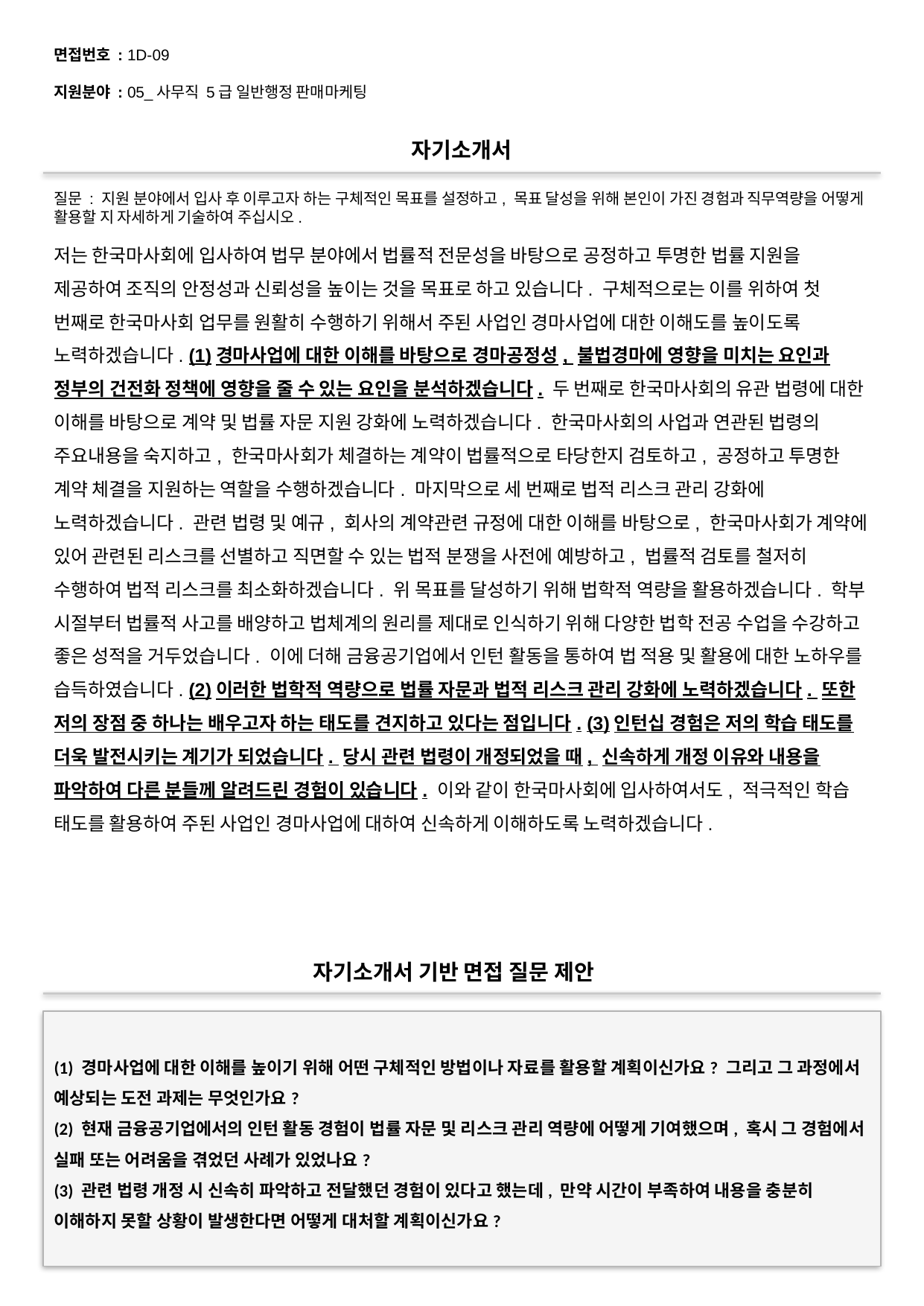

면접번호 : 1D-09

지원분야 : 05_사무직 5급 일반행정 판매마케팅
#

자기소개서

질문 : 지원 분야에서 입사 후 이루고자 하는 구체적인 목표를 설정하고, 목표 달성을 위해 본인이 가진 경험과 직무역량을 어떻게 활용할 지 자세하게 기술하여 주십시오.

저는 한국마사회에 입사하여 법무 분야에서 법률적 전문성을 바탕으로 공정하고 투명한 법률 지원을 제공하여 조직의 안정성과 신뢰성을 높이는 것을 목표로 하고 있습니다. 구체적으로는 이를 위하여 첫 번째로 한국마사회 업무를 원활히 수행하기 위해서 주된 사업인 경마사업에 대한 이해도를 높이도록 노력하겠습니다. (1)경마사업에 대한 이해를 바탕으로 경마공정성, 불법경마에 영향을 미치는 요인과 정부의 건전화 정책에 영향을 줄 수 있는 요인을 분석하겠습니다. 두 번째로 한국마사회의 유관 법령에 대한 이해를 바탕으로 계약 및 법률 자문 지원 강화에 노력하겠습니다. 한국마사회의 사업과 연관된 법령의 주요내용을 숙지하고, 한국마사회가 체결하는 계약이 법률적으로 타당한지 검토하고, 공정하고 투명한 계약 체결을 지원하는 역할을 수행하겠습니다. 마지막으로 세 번째로 법적 리스크 관리 강화에 노력하겠습니다. 관련 법령 및 예규, 회사의 계약관련 규정에 대한 이해를 바탕으로, 한국마사회가 계약에 있어 관련된 리스크를 선별하고 직면할 수 있는 법적 분쟁을 사전에 예방하고, 법률적 검토를 철저히 수행하여 법적 리스크를 최소화하겠습니다. 위 목표를 달성하기 위해 법학적 역량을 활용하겠습니다. 학부 시절부터 법률적 사고를 배양하고 법체계의 원리를 제대로 인식하기 위해 다양한 법학 전공 수업을 수강하고 좋은 성적을 거두었습니다. 이에 더해 금융공기업에서 인턴 활동을 통하여 법 적용 및 활용에 대한 노하우를 습득하였습니다. (2)이러한 법학적 역량으로 법률 자문과 법적 리스크 관리 강화에 노력하겠습니다. 또한 저의 장점 중 하나는 배우고자 하는 태도를 견지하고 있다는 점입니다. (3)인턴십 경험은 저의 학습 태도를 더욱 발전시키는 계기가 되었습니다. 당시 관련 법령이 개정되었을 때, 신속하게 개정 이유와 내용을 파악하여 다른 분들께 알려드린 경험이 있습니다. 이와 같이 한국마사회에 입사하여서도, 적극적인 학습 태도를 활용하여 주된 사업인 경마사업에 대하여 신속하게 이해하도록 노력하겠습니다.

자기소개서 기반 면접 질문 제안

(1) 경마사업에 대한 이해를 높이기 위해 어떤 구체적인 방법이나 자료를 활용할 계획이신가요? 그리고 그 과정에서 예상되는 도전 과제는 무엇인가요?
(2) 현재 금융공기업에서의 인턴 활동 경험이 법률 자문 및 리스크 관리 역량에 어떻게 기여했으며, 혹시 그 경험에서 실패 또는 어려움을 겪었던 사례가 있었나요?
(3) 관련 법령 개정 시 신속히 파악하고 전달했던 경험이 있다고 했는데, 만약 시간이 부족하여 내용을 충분히 이해하지 못할 상황이 발생한다면 어떻게 대처할 계획이신가요?